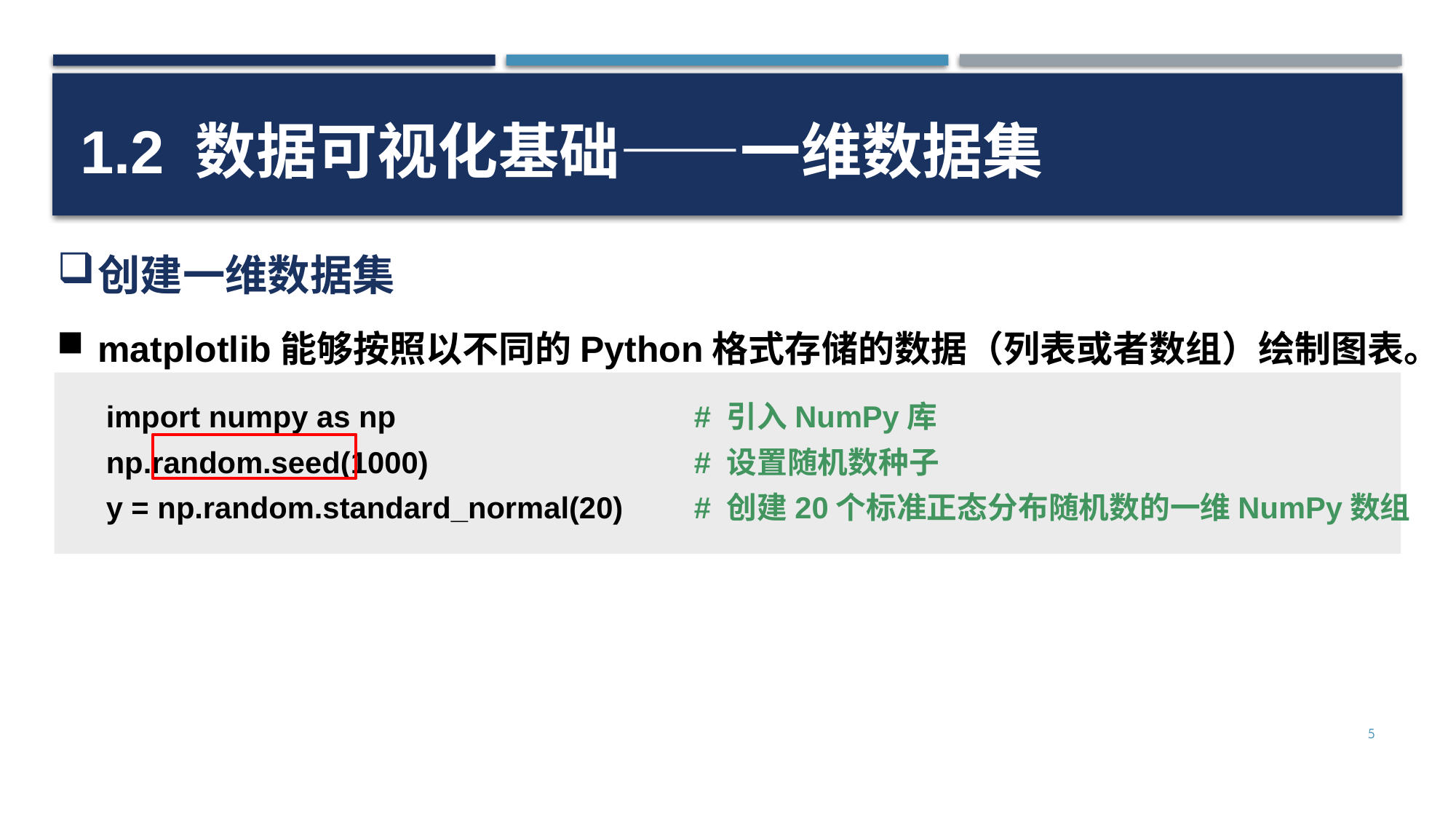

1.2 数据可视化基础——一维数据集
创建一维数据集
matplotlib能够按照以不同的Python格式存储的数据（列表或者数组）绘制图表。

import numpy as np
np.random.seed(1000)
y = np.random.standard_normal(20)
# 引入NumPy库
# 设置随机数种子
# 创建20个标准正态分布随机数的一维NumPy数组

5